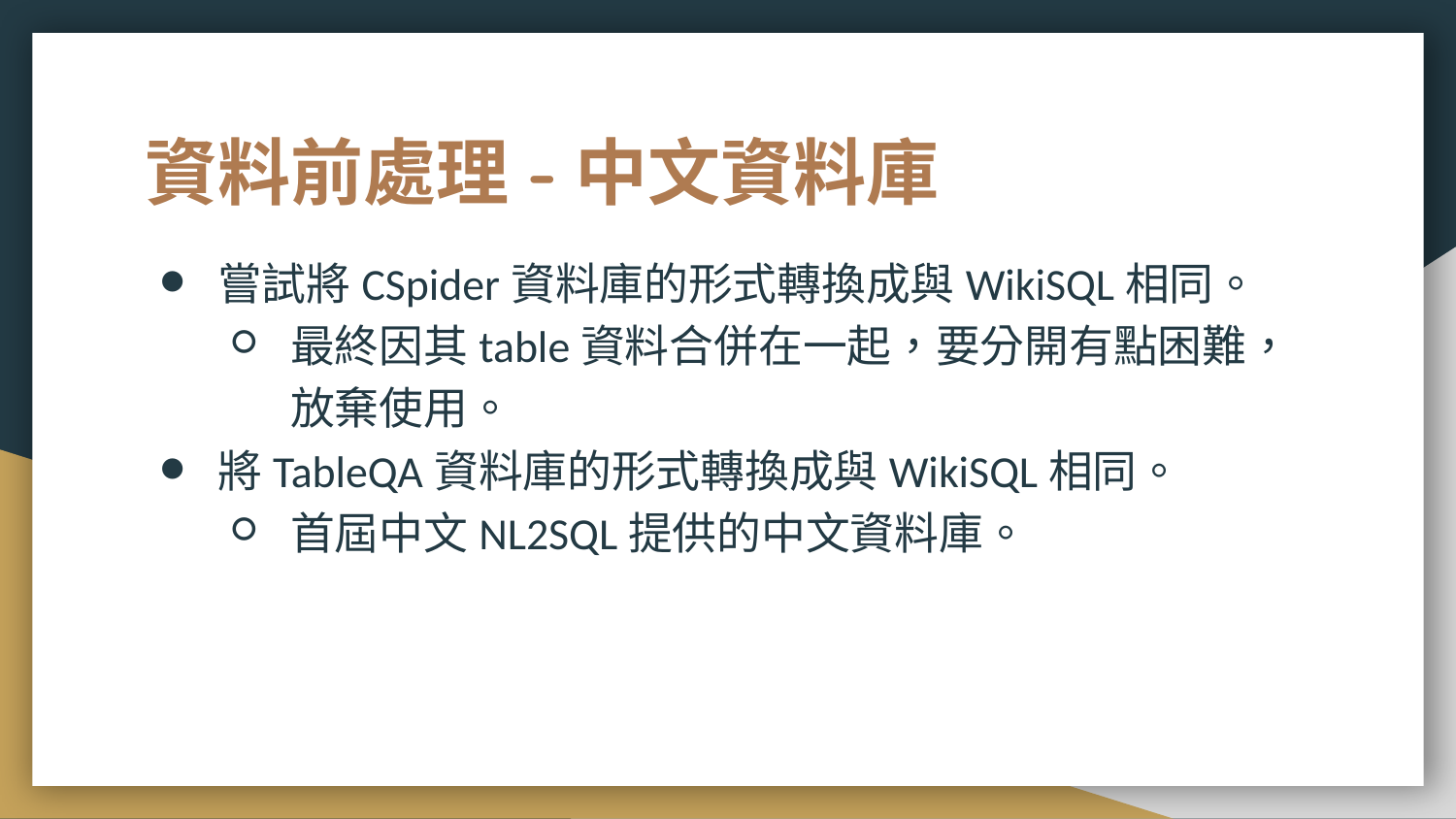

# 資料前處理-中文資料庫
嘗試將CSpider資料庫的形式轉換成與WikiSQL相同。
最終因其table資料合併在一起，要分開有點困難，放棄使用。
將TableQA資料庫的形式轉換成與WikiSQL相同。
首屆中文NL2SQL提供的中文資料庫。